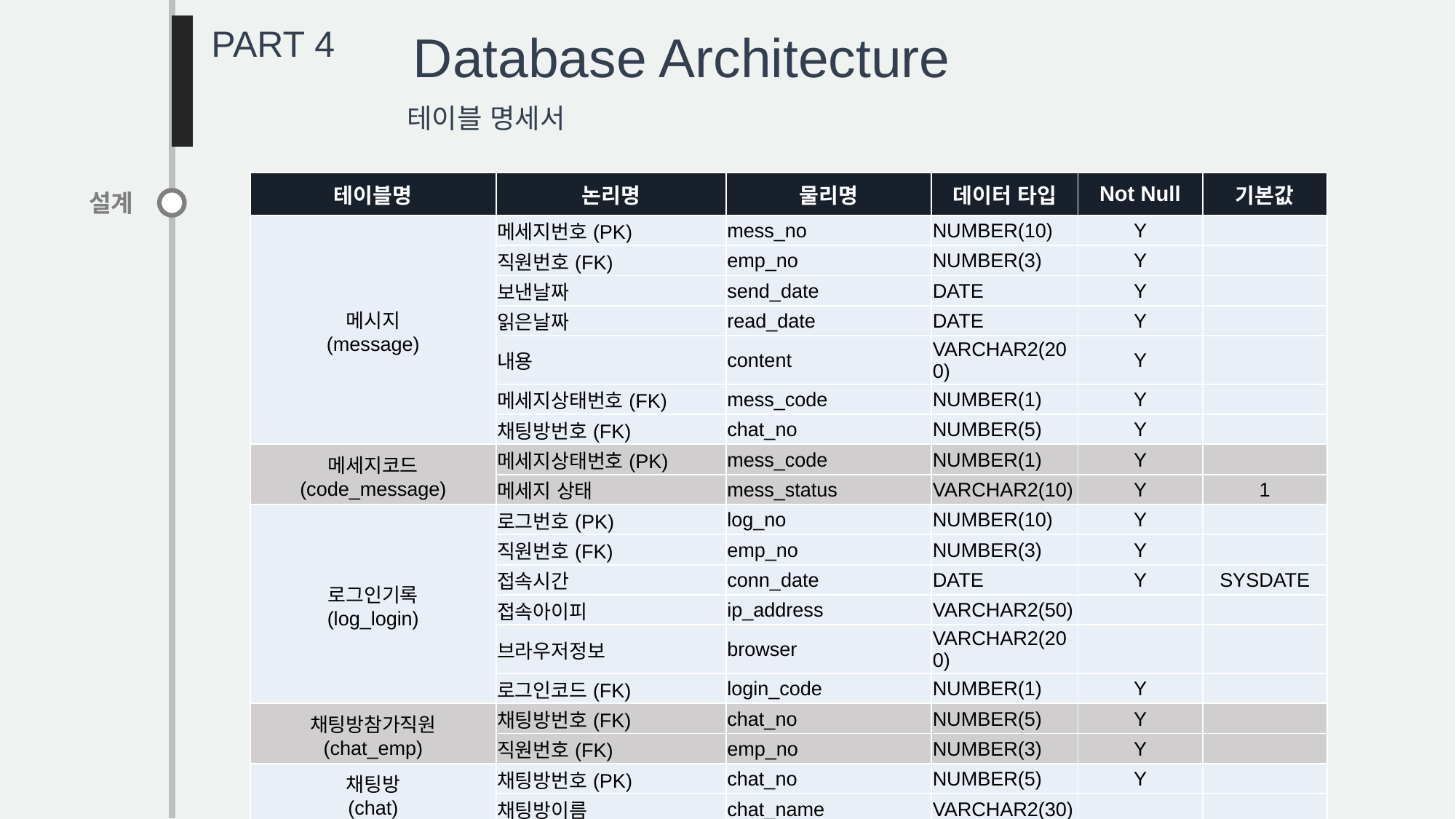

PART 4
Database Architecture
테이블 명세서
| 테이블명 | 논리명 | 물리명 | 데이터 타입 | Not Null | 기본값 |
| --- | --- | --- | --- | --- | --- |
| 메시지 (message) | 메세지번호(PK) | mess\_no | NUMBER(10) | Y |  |
|  | 직원번호(FK) | emp\_no | NUMBER(3) | Y |  |
|  | 보낸날짜 | send\_date | DATE | Y |  |
|  | 읽은날짜 | read\_date | DATE | Y |  |
|  | 내용 | content | VARCHAR2(200) | Y |  |
|  | 메세지상태번호(FK) | mess\_code | NUMBER(1) | Y |  |
|  | 채팅방번호(FK) | chat\_no | NUMBER(5) | Y |  |
| 메세지코드 (code\_message) | 메세지상태번호(PK) | mess\_code | NUMBER(1) | Y |  |
|  | 메세지 상태 | mess\_status | VARCHAR2(10) | Y | 1 |
| 로그인기록 (log\_login) | 로그번호(PK) | log\_no | NUMBER(10) | Y |  |
|  | 직원번호(FK) | emp\_no | NUMBER(3) | Y |  |
|  | 접속시간 | conn\_date | DATE | Y | SYSDATE |
|  | 접속아이피 | ip\_address | VARCHAR2(50) |  |  |
|  | 브라우저정보 | browser | VARCHAR2(200) |  |  |
|  | 로그인코드(FK) | login\_code | NUMBER(1) | Y |  |
| 채팅방참가직원 (chat\_emp) | 채팅방번호(FK) | chat\_no | NUMBER(5) | Y |  |
|  | 직원번호(FK) | emp\_no | NUMBER(3) | Y |  |
| 채팅방 (chat) | 채팅방번호(PK) | chat\_no | NUMBER(5) | Y |  |
|  | 채팅방이름 | chat\_name | VARCHAR2(30) |  |  |
설계